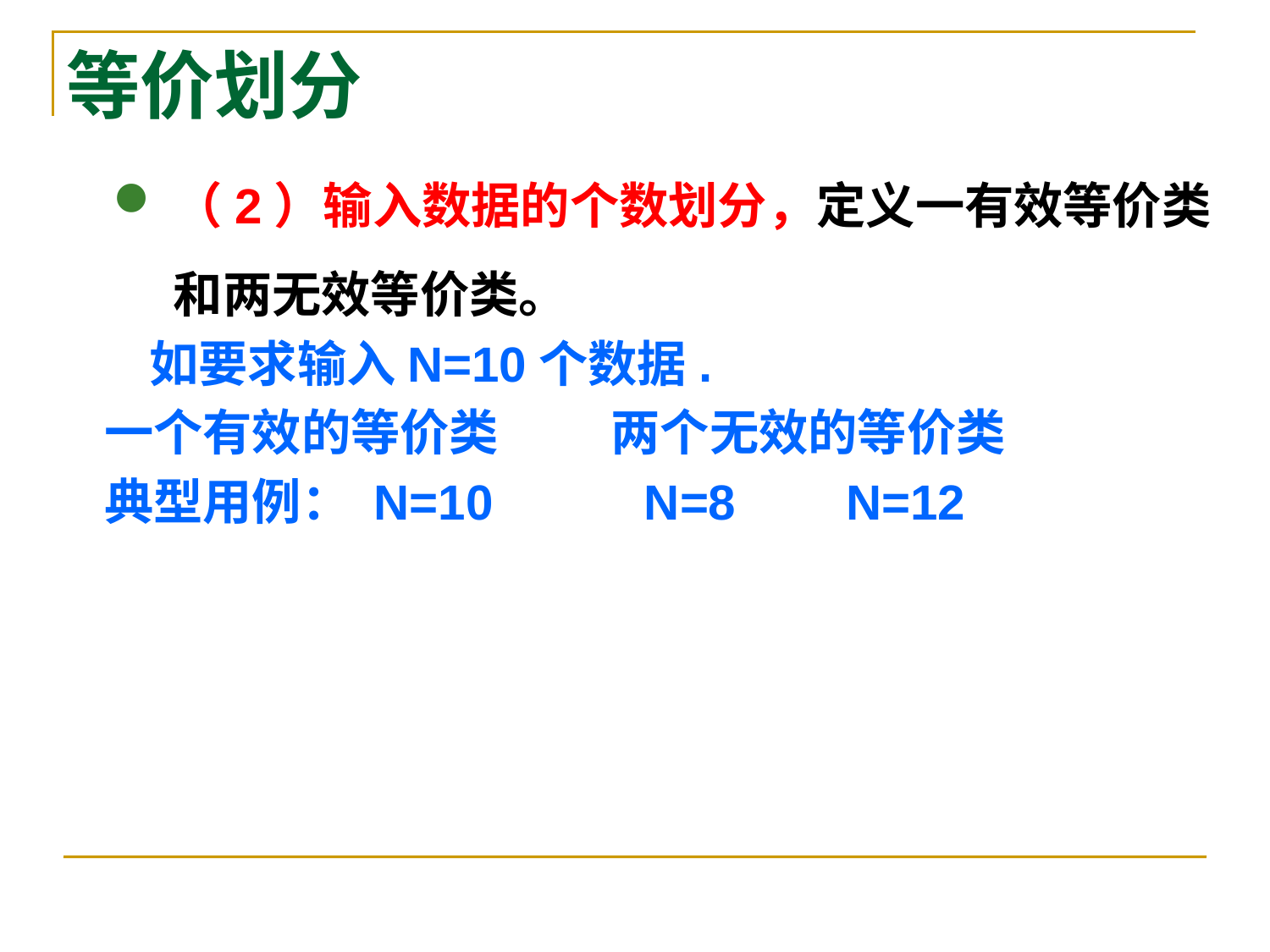

# 等价划分
（2）输入数据的个数划分，定义一有效等价类和两无效等价类。
        如要求输入N=10个数据.
    一个有效的等价类          两个无效的等价类
    典型用例： N=10           N=8        N=12